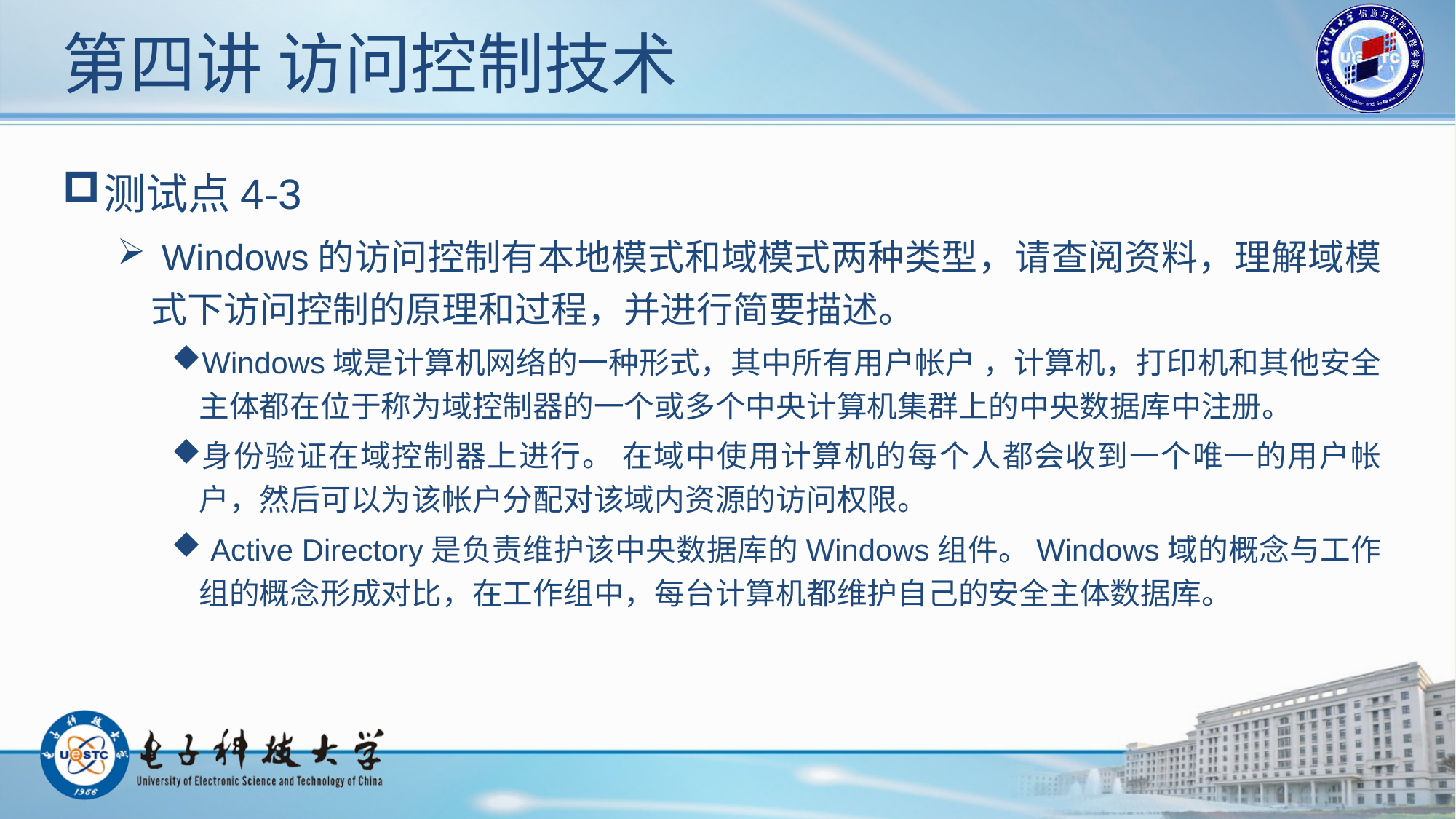

# 第四讲 访问控制技术
测试点4-3
 Windows的访问控制有本地模式和域模式两种类型，请查阅资料，理解域模式下访问控制的原理和过程，并进行简要描述。
Windows域是计算机网络的一种形式，其中所有用户帐户 ，计算机，打印机和其他安全主体都在位于称为域控制器的一个或多个中央计算机集群上的中央数据库中注册。
身份验证在域控制器上进行。 在域中使用计算机的每个人都会收到一个唯一的用户帐户，然后可以为该帐户分配对该域内资源的访问权限。
 Active Directory是负责维护该中央数据库的Windows组件。Windows域的概念与工作组的概念形成对比，在工作组中，每台计算机都维护自己的安全主体数据库。